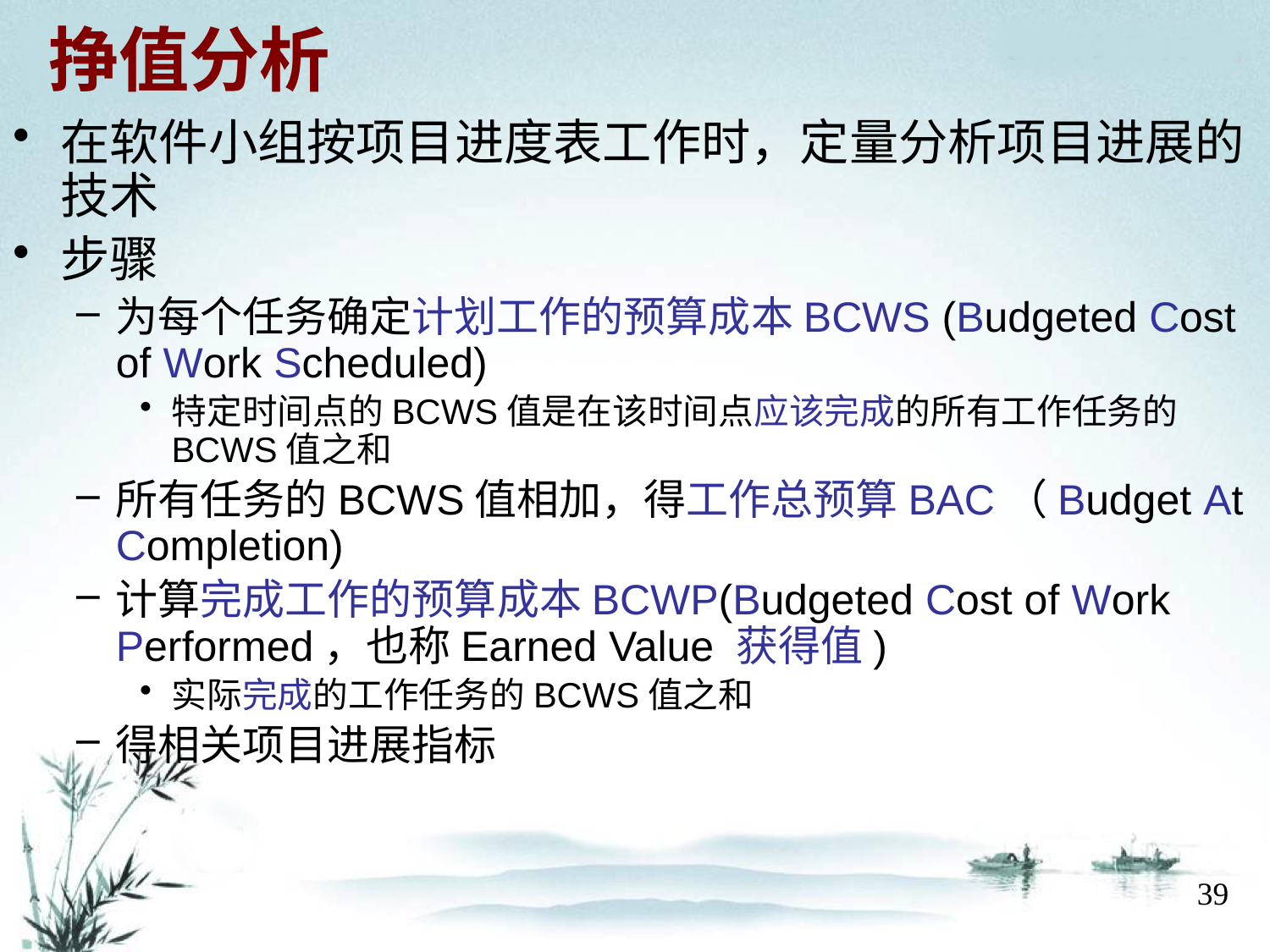

# 挣值分析
在软件小组按项目进度表工作时，定量分析项目进展的技术
步骤
为每个任务确定计划工作的预算成本BCWS (Budgeted Cost of Work Scheduled)
特定时间点的BCWS值是在该时间点应该完成的所有工作任务的BCWS值之和
所有任务的BCWS值相加，得工作总预算BAC（Budget At Completion)
计算完成工作的预算成本BCWP(Budgeted Cost of Work Performed，也称Earned Value 获得值)
实际完成的工作任务的BCWS值之和
得相关项目进展指标
39